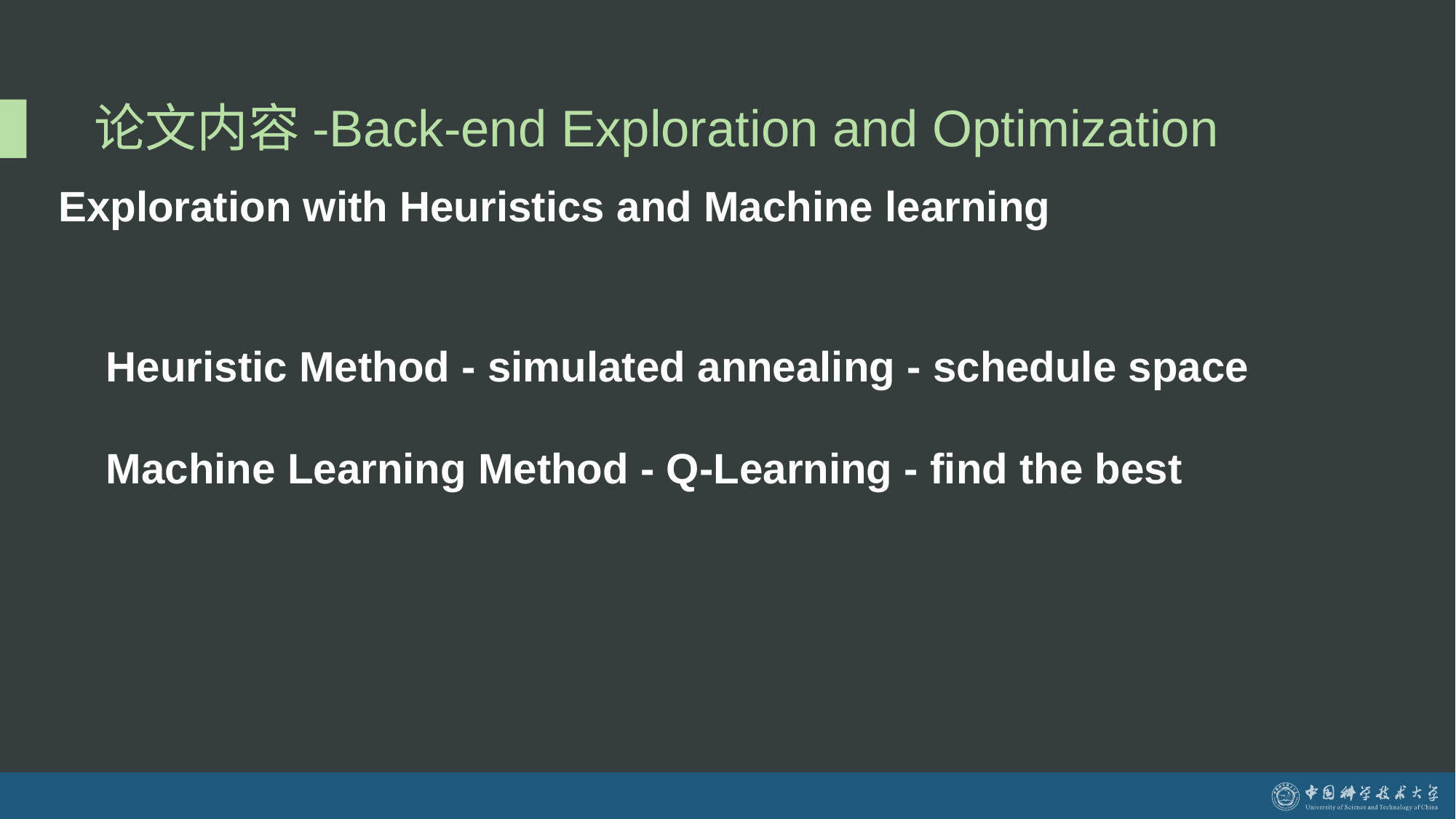

# 论文内容-Back-end Exploration and Optimization
Exploration with Heuristics and Machine learning
Heuristic Method - simulated annealing - schedule space

Machine Learning Method - Q-Learning - find the best